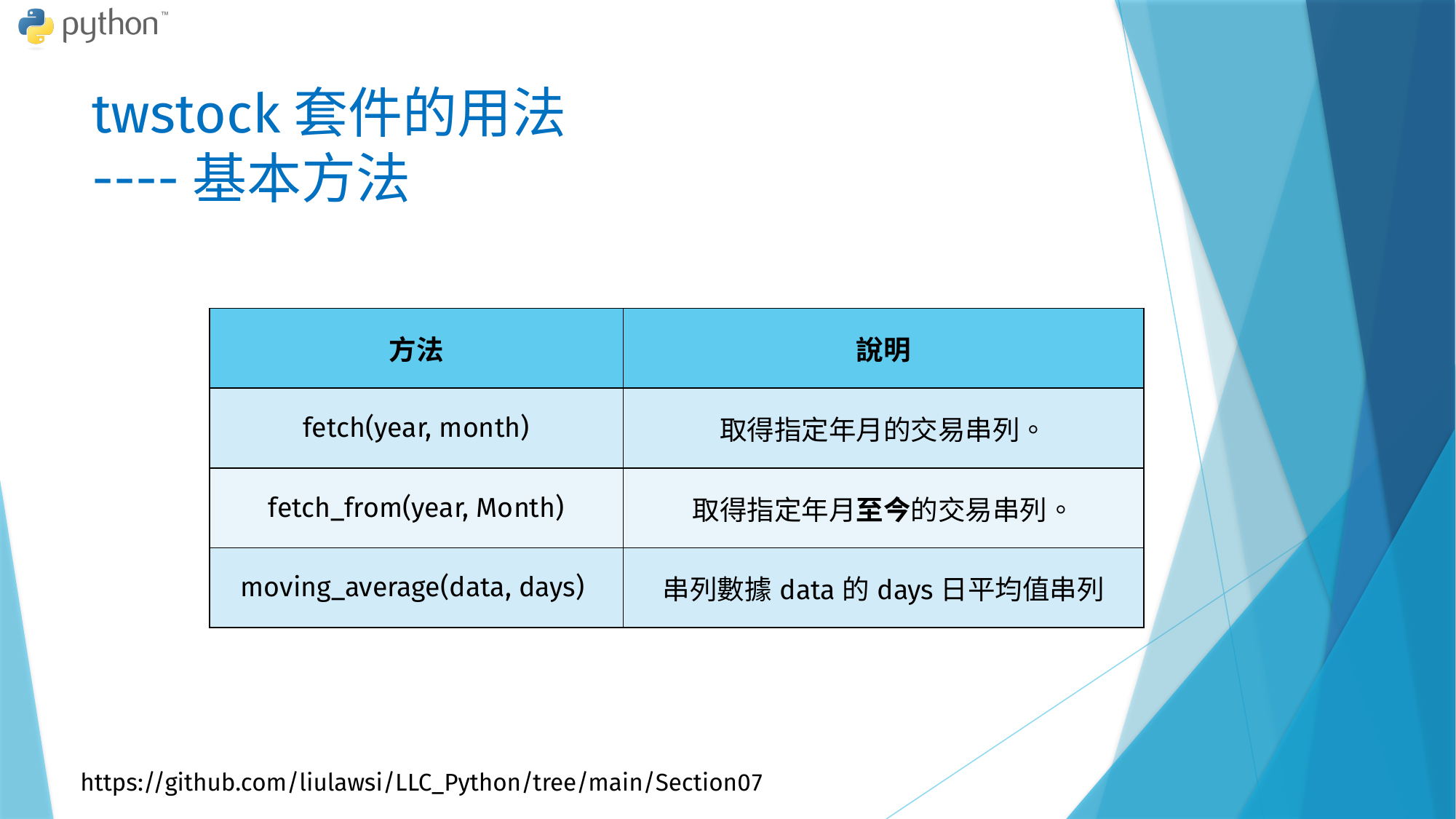

# twstock套件的用法 ----基本方法
| 方法 | 說明 |
| --- | --- |
| fetch(year, month) | 取得指定年月的交易串列。 |
| fetch\_from(year, Month) | 取得指定年月至今的交易串列。 |
| moving\_average(data, days) | 串列數據data的days日平均值串列 |